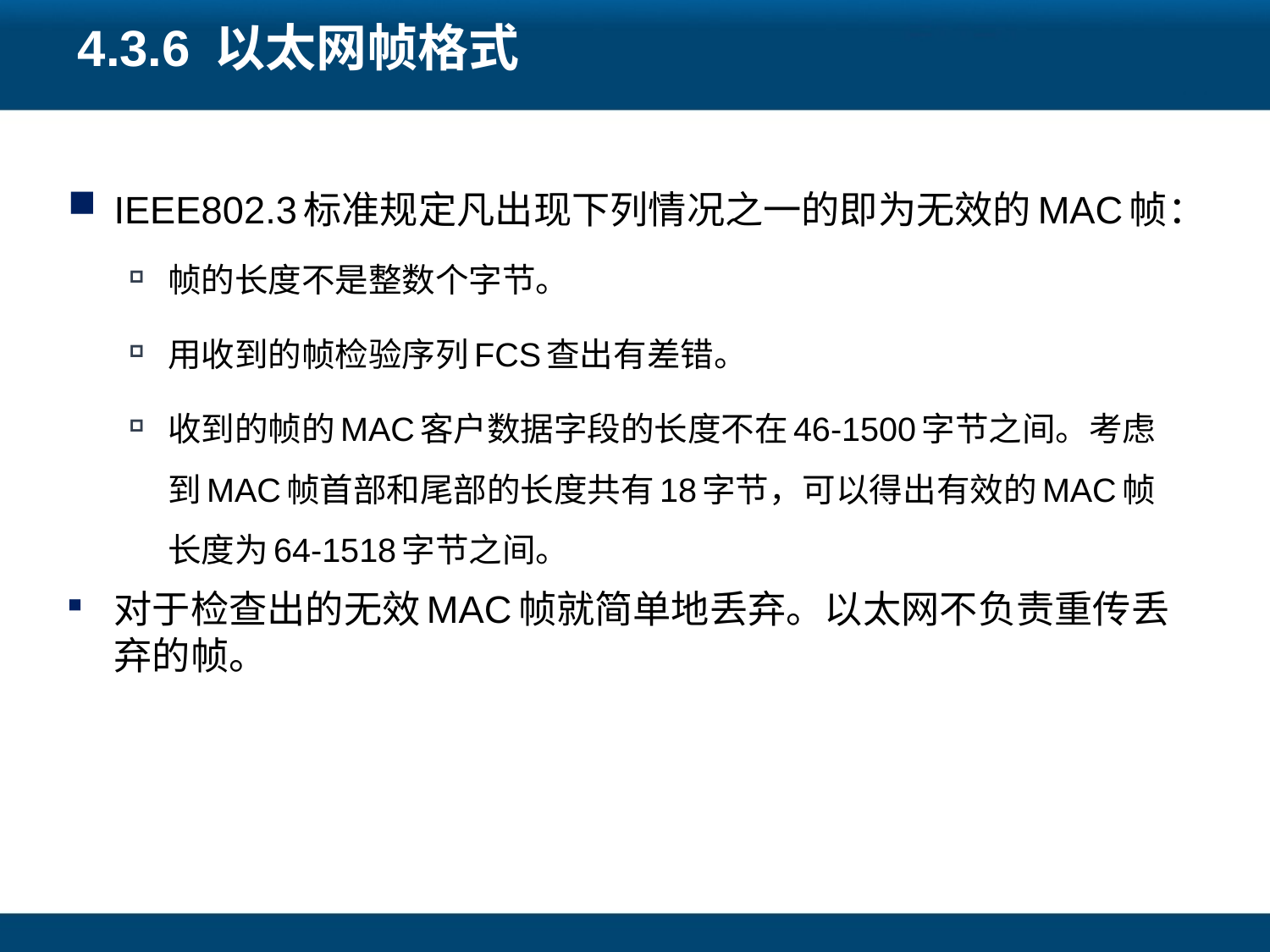

# 4.3.6 以太网帧格式
IEEE802.3标准规定凡出现下列情况之一的即为无效的MAC帧：
帧的长度不是整数个字节。
用收到的帧检验序列FCS查出有差错。
收到的帧的MAC客户数据字段的长度不在46-1500字节之间。考虑到MAC帧首部和尾部的长度共有18字节，可以得出有效的MAC帧长度为64-1518字节之间。
对于检查出的无效MAC帧就简单地丢弃。以太网不负责重传丢弃的帧。